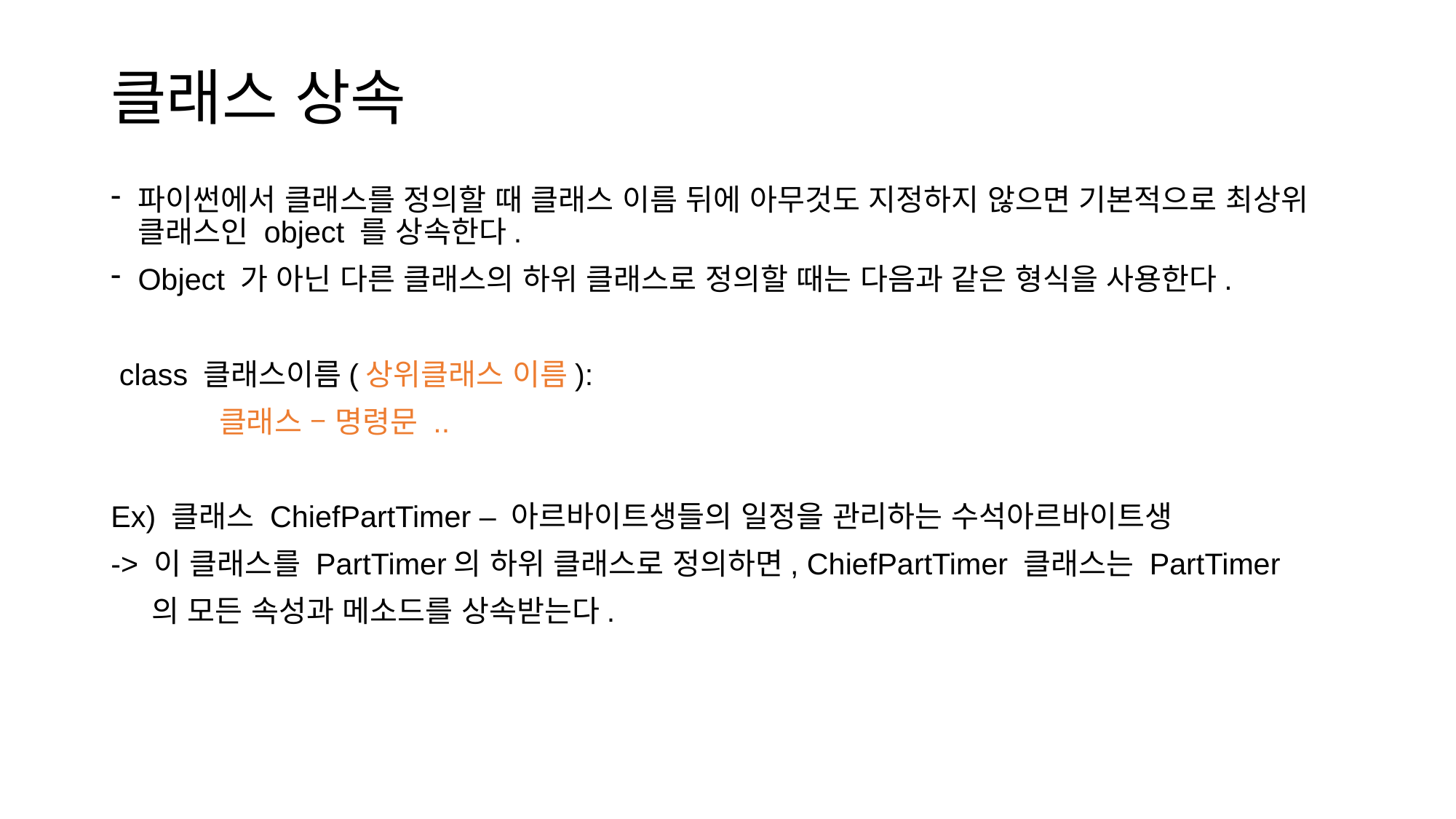

# 클래스 상속
파이썬에서 클래스를 정의할 때 클래스 이름 뒤에 아무것도 지정하지 않으면 기본적으로 최상위 클래스인 object 를 상속한다.
Object 가 아닌 다른 클래스의 하위 클래스로 정의할 때는 다음과 같은 형식을 사용한다.

 class 클래스이름(상위클래스 이름):
	클래스 – 명령문 ..

Ex) 클래스 ChiefPartTimer – 아르바이트생들의 일정을 관리하는 수석아르바이트생
-> 이 클래스를 PartTimer의 하위 클래스로 정의하면, ChiefPartTimer 클래스는 PartTimer
    의 모든 속성과 메소드를 상속받는다.